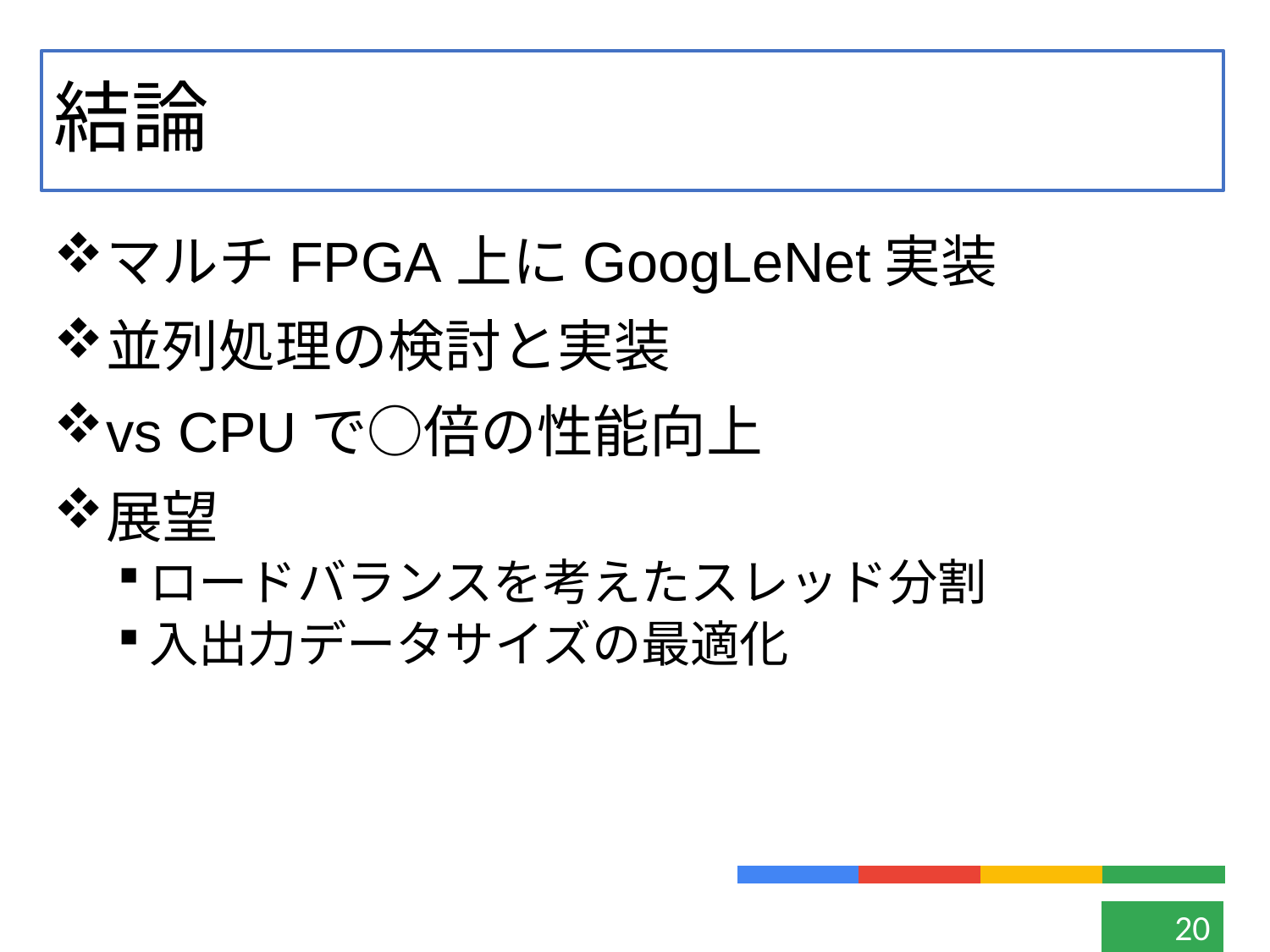

# 結論
マルチFPGA上にGoogLeNet実装
並列処理の検討と実装
vs CPUで○倍の性能向上
展望
ロードバランスを考えたスレッド分割
入出力データサイズの最適化

20